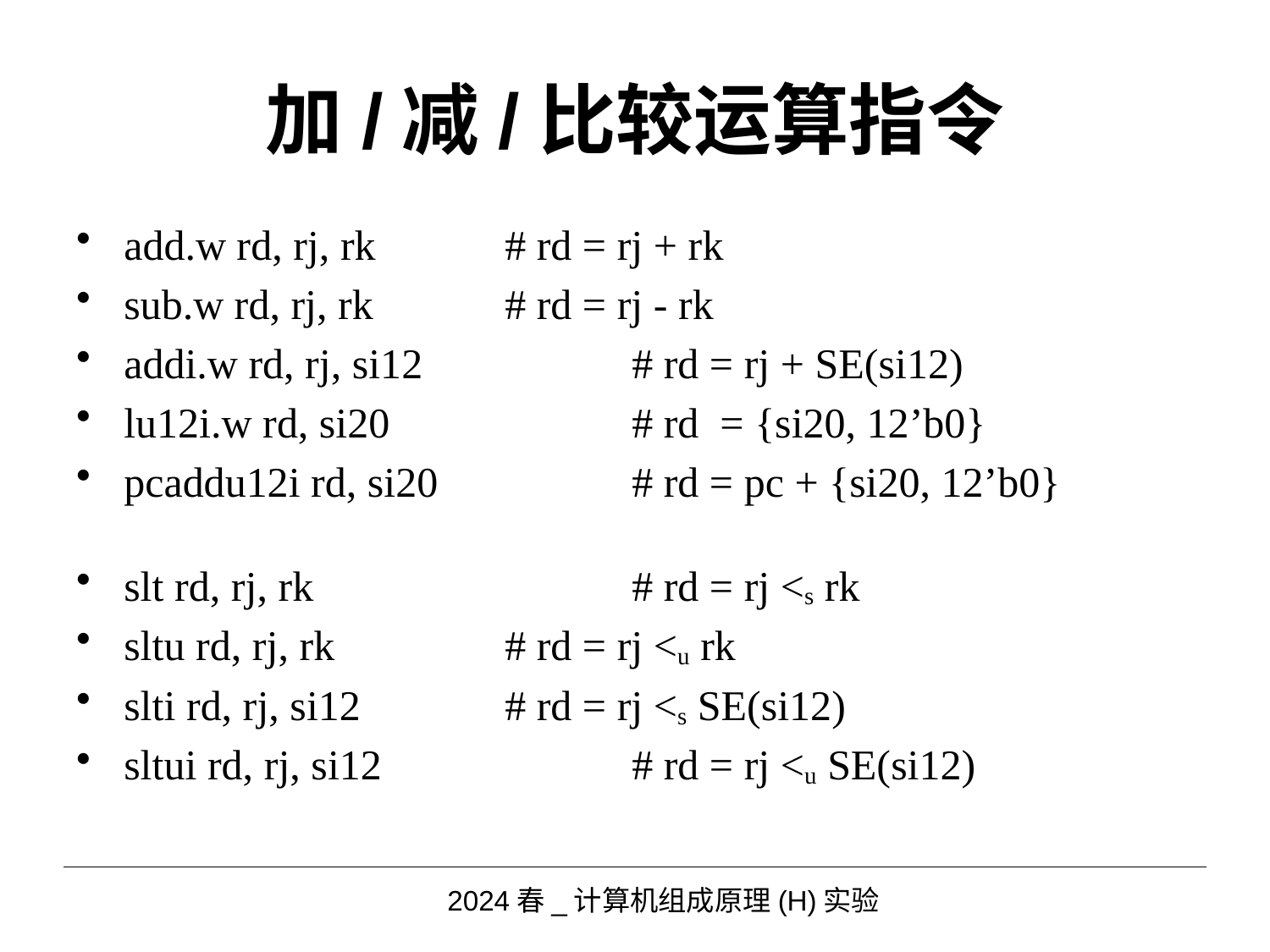

# 加/减/比较运算指令
add.w rd, rj, rk		# rd = rj + rk
sub.w rd, rj, rk		# rd = rj - rk
addi.w rd, rj, si12		# rd = rj + SE(si12)
lu12i.w rd, si20		# rd  = {si20, 12’b0}
pcaddu12i rd, si20		# rd = pc + {si20, 12’b0}

slt rd, rj, rk			# rd = rj <s rk
sltu rd, rj, rk		# rd = rj <u rk
slti rd, rj, si12		# rd = rj <s SE(si12)
sltui rd, rj, si12		# rd = rj <u SE(si12)

2024春_计算机组成原理(H)实验
5